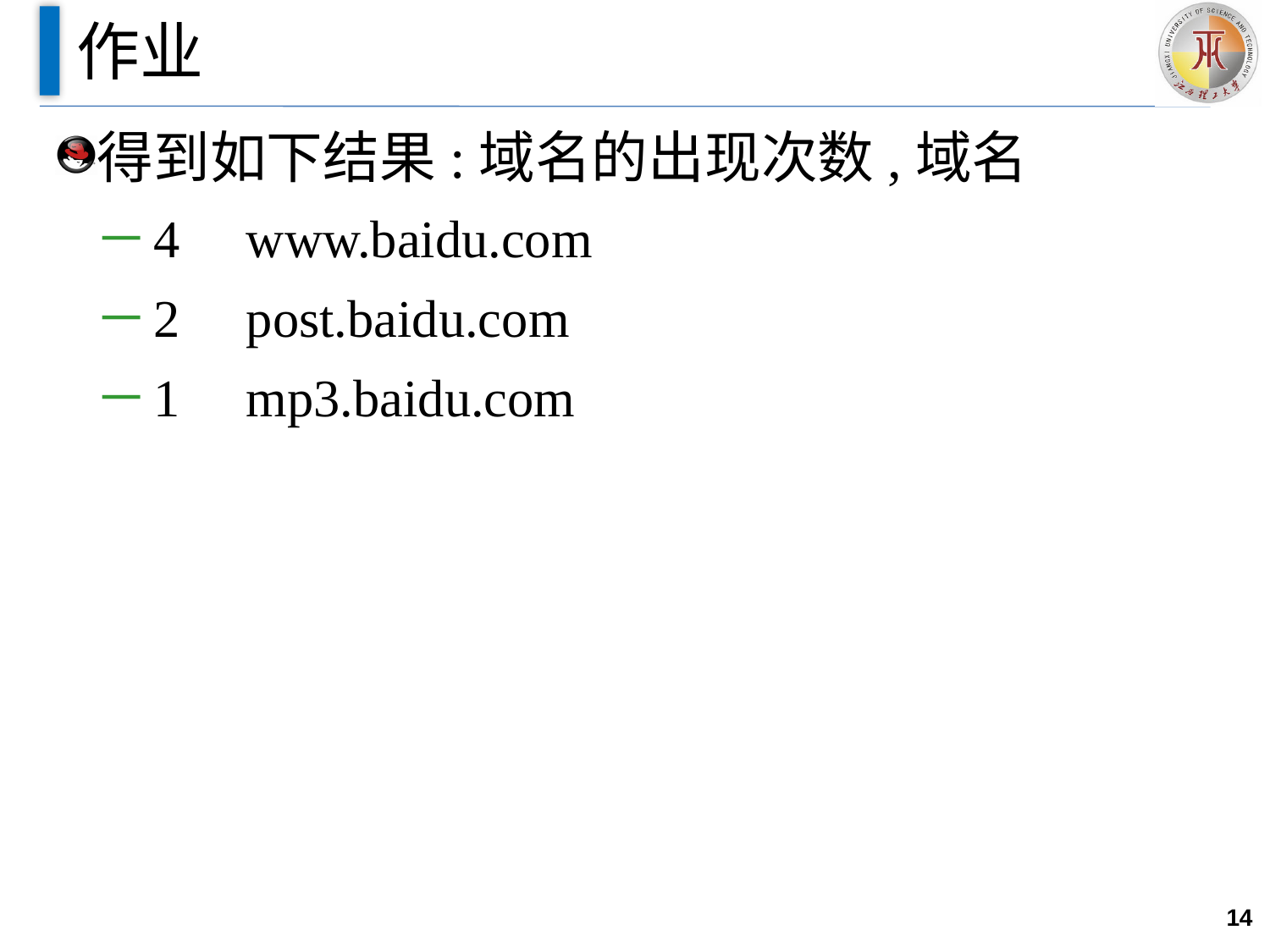

# 作业
得到如下结果:域名的出现次数,域名
 4     www.baidu.com
 2     post.baidu.com
 1     mp3.baidu.com
14